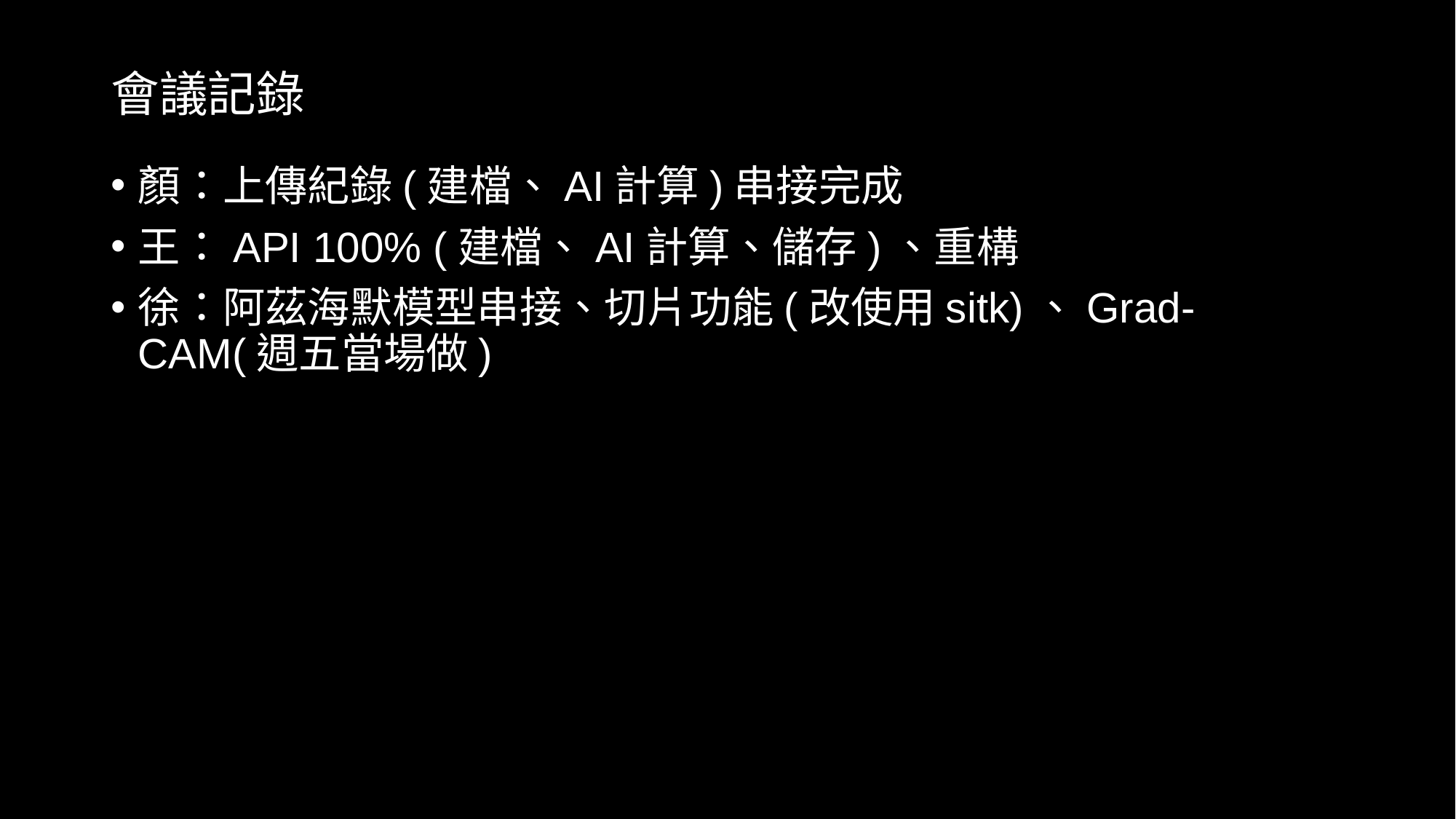

# 會議記錄
顏：上傳紀錄(建檔、AI計算)串接完成
王：API 100% (建檔、AI計算、儲存)、重構
徐：阿茲海默模型串接、切片功能(改使用sitk)、Grad-CAM(週五當場做)